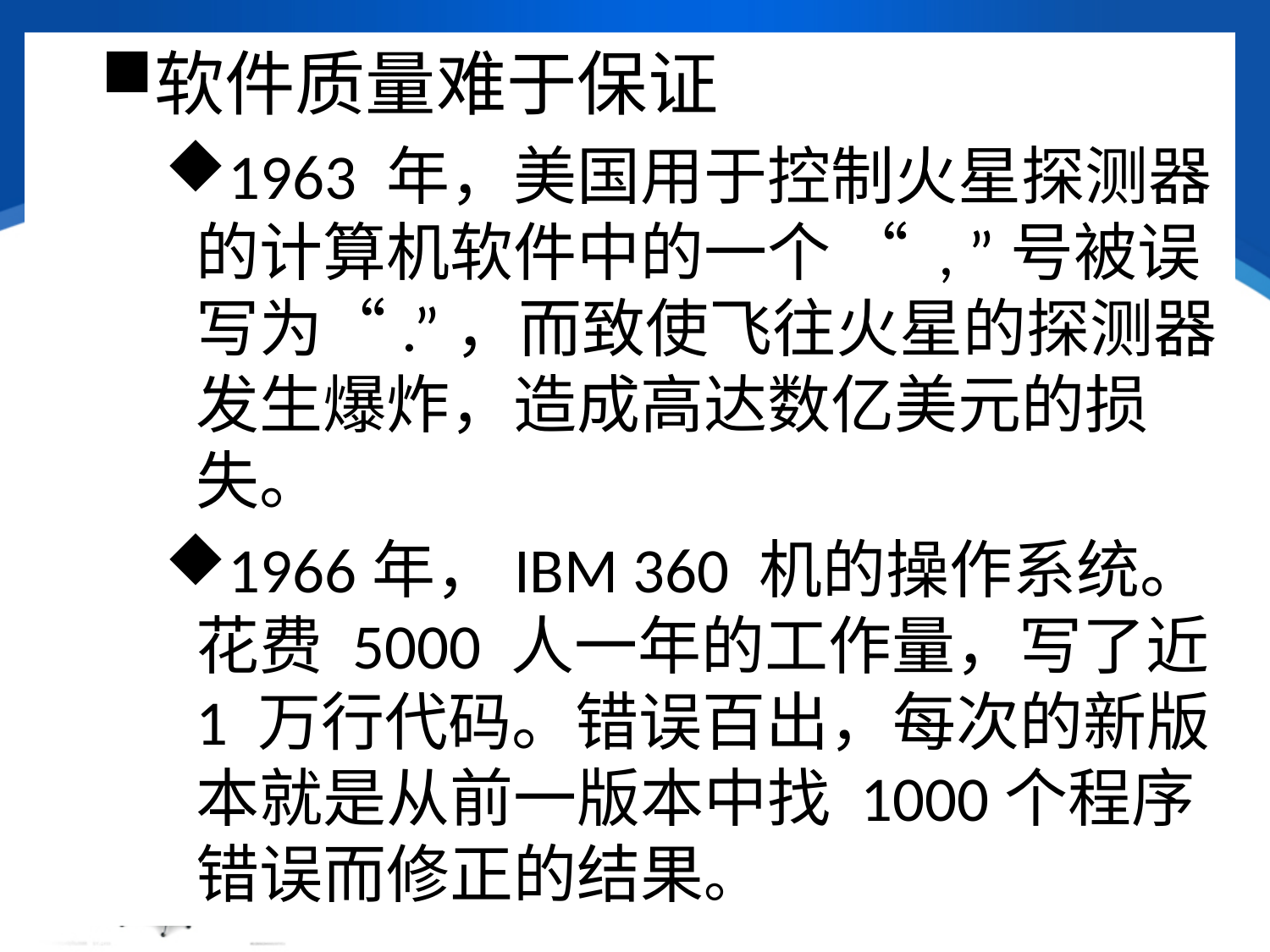

软件质量难于保证
1963 年，美国用于控制火星探测器的计算机软件中的一个 “ , ”号被误写为“.”，而致使飞往火星的探测器发生爆炸，造成高达数亿美元的损失。
1966年，IBM 360 机的操作系统。花费 5000 人一年的工作量，写了近 1 万行代码。错误百出，每次的新版本就是从前一版本中找 1000个程序错误而修正的结果。